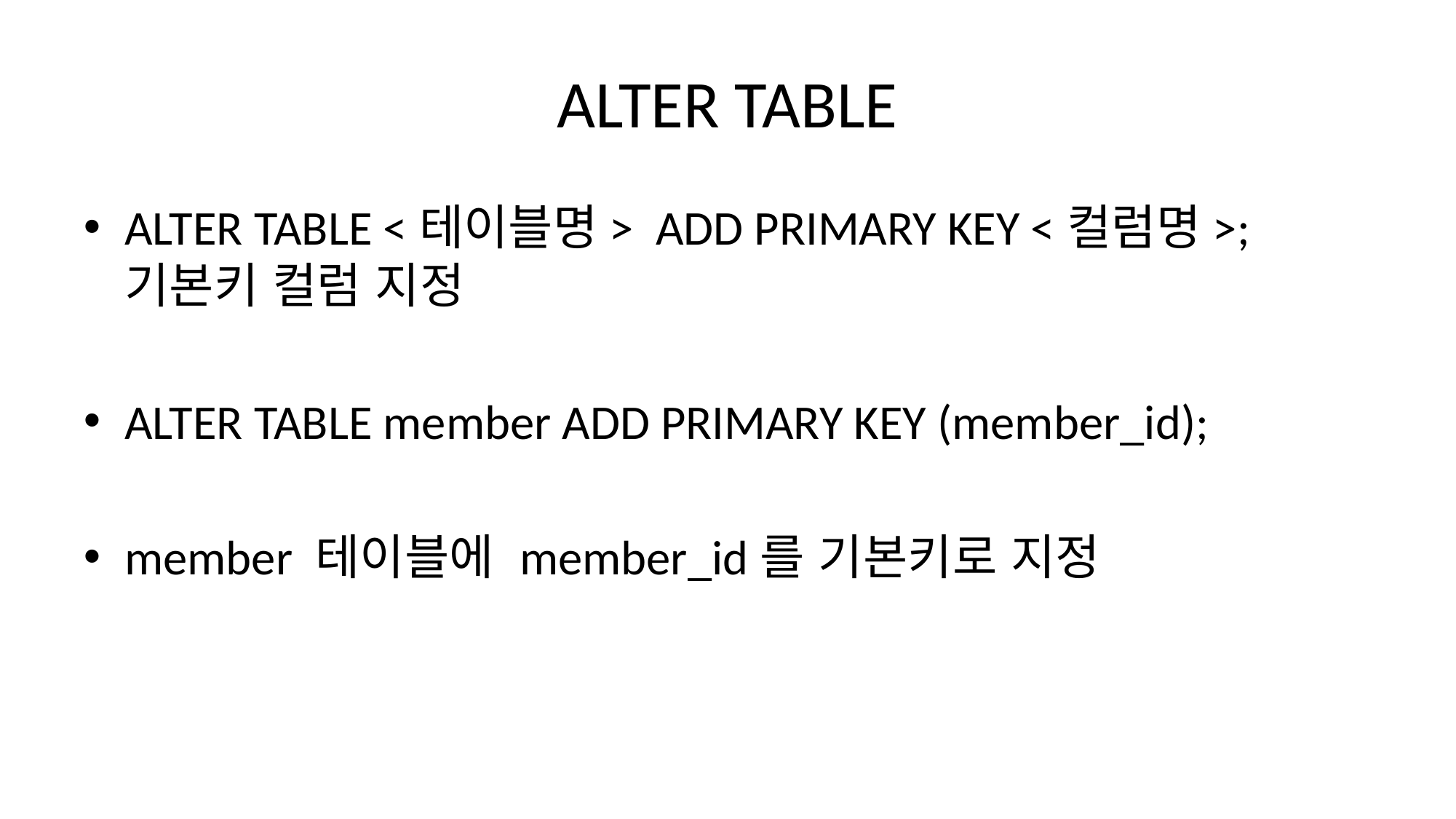

# ALTER TABLE
ALTER TABLE <테이블명>  ADD PRIMARY KEY <컬럼명>; 기본키 컬럼 지정

ALTER TABLE member ADD PRIMARY KEY (member_id);

member 테이블에 member_id를 기본키로 지정